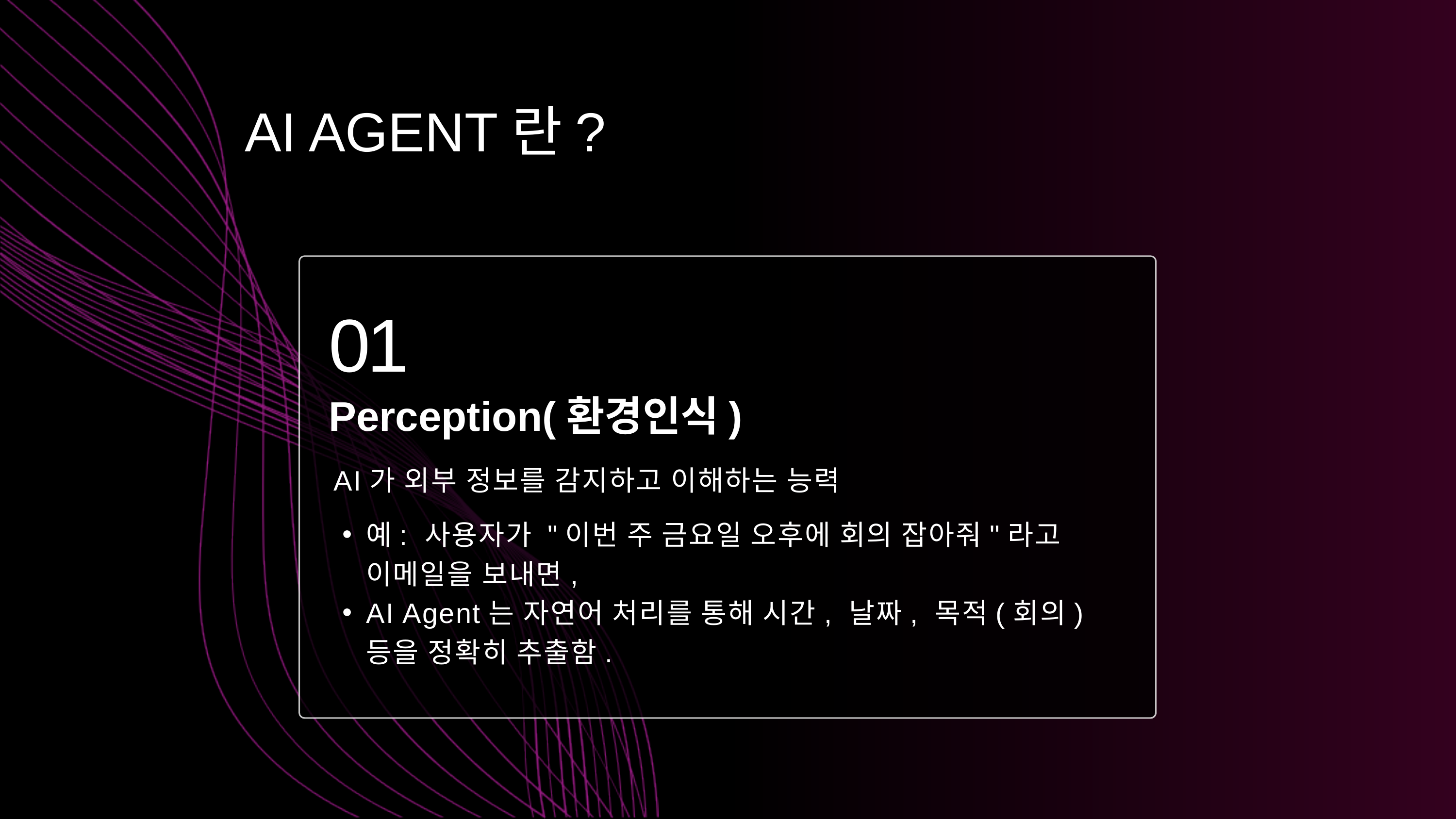

AI AGENT란?

01
Perception(환경인식)
AI가 외부 정보를 감지하고 이해하는 능력
예: 사용자가 "이번 주 금요일 오후에 회의 잡아줘"라고 이메일을 보내면,
AI Agent는 자연어 처리를 통해 시간, 날짜, 목적(회의) 등을 정확히 추출함.